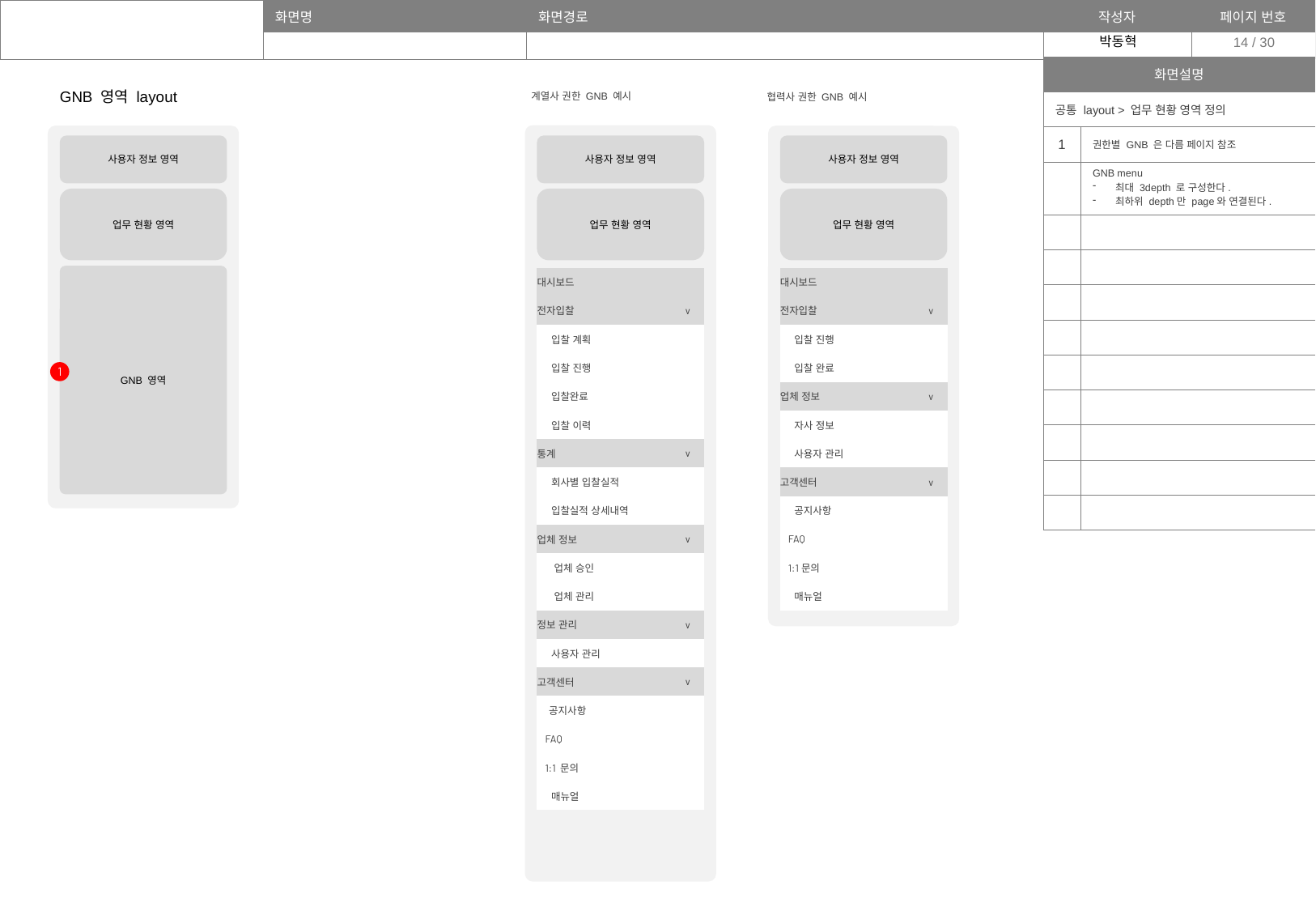

14

| 화면설명 |  |
| --- | --- |
| 공통 layout > 업무 현황 영역 정의 |  |
| 1 | 권한별 GNB 은 다름 페이지 참조 |
|  | GNB menu 최대 3depth 로 구성한다. 최하위 depth만 page와 연결된다. |
|  |  |
|  |  |
|  |  |
|  |  |
|  |  |
|  |  |
|  |  |
|  |  |
|  |  |
계열사 권한 GNB 예시
GNB 영역 layout
협력사 권한 GNB 예시

사용자 정보 영역
사용자 정보 영역
사용자 정보 영역
업무 현황 영역
업무 현황 영역
업무 현황 영역
GNB 영역
| 대시보드 |  |
| --- | --- |
| 전자입찰 | v |
| 입찰 계획 |  |
| 입찰 진행 |  |
| 입찰완료 |  |
| 입찰 이력 |  |
| 통계 | v |
| 회사별 입찰실적 |  |
| 입찰실적 상세내역 |  |
| 업체 정보 | v |
| 업체 승인 |  |
| 업체 관리 |  |
| 정보 관리 | v |
| 사용자 관리 |  |
| 고객센터 | v |
| 공지사항 |  |
| FAQ |  |
| 1:1 문의 |  |
| 매뉴얼 |  |
| 대시보드 |  |
| --- | --- |
| 전자입찰 | v |
| 입찰 진행 |  |
| 입찰 완료 |  |
| 업체 정보 | v |
| 자사 정보 |  |
| 사용자 관리 |  |
| 고객센터 | v |
| 공지사항 |  |
| FAQ |  |
| 1:1문의 |  |
| 매뉴얼 |  |
1